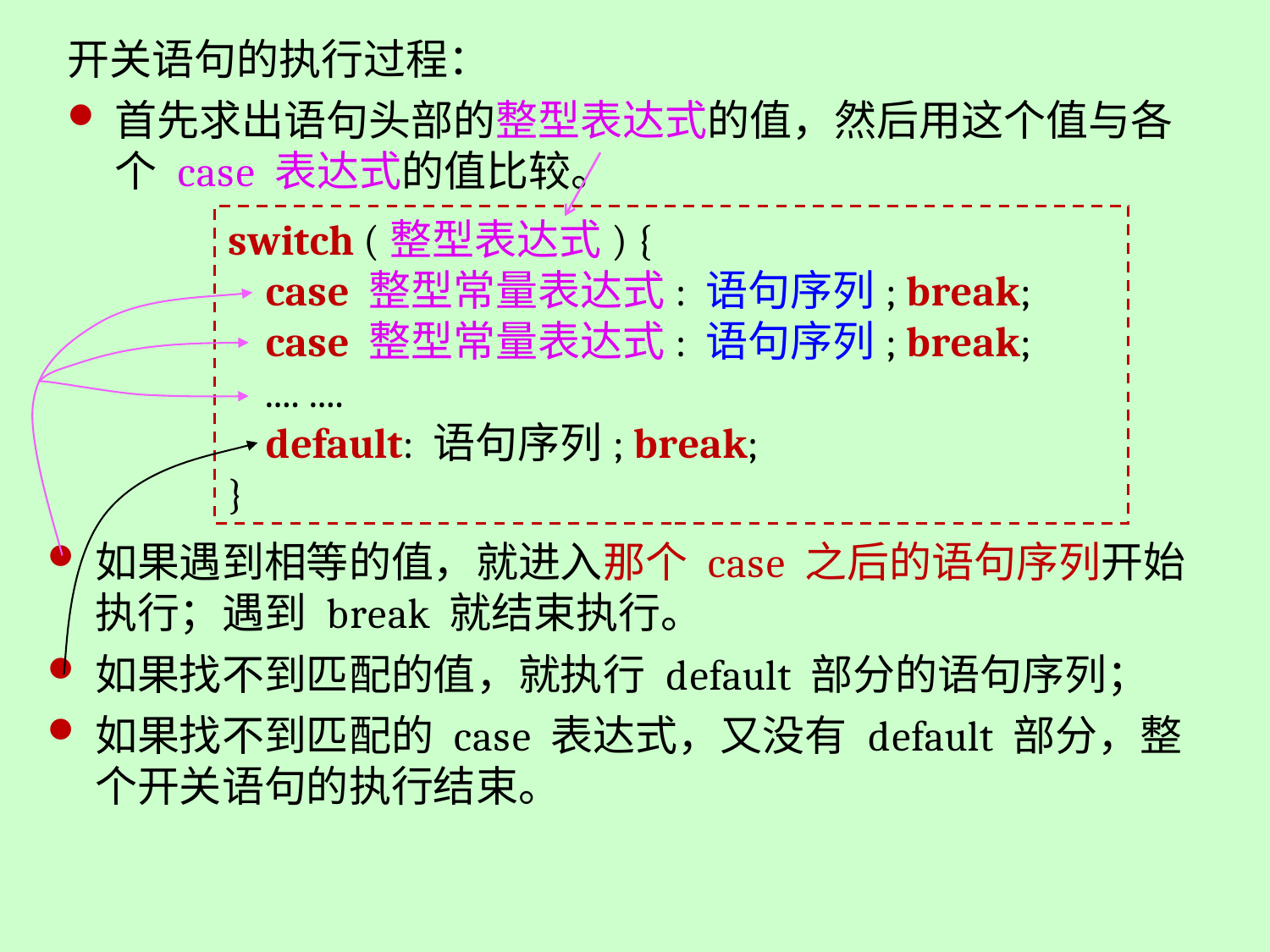

开关语句的执行过程：
首先求出语句头部的整型表达式的值，然后用这个值与各个 case 表达式的值比较。
switch (整型表达式) {
    case 整型常量表达式: 语句序列; break;
    case 整型常量表达式: 语句序列; break;
    .... ....
    default: 语句序列; break;
}

如果遇到相等的值，就进入那个 case 之后的语句序列开始执行；遇到 break 就结束执行。
如果找不到匹配的值，就执行 default 部分的语句序列；
如果找不到匹配的 case 表达式，又没有 default 部分，整个开关语句的执行结束。
35